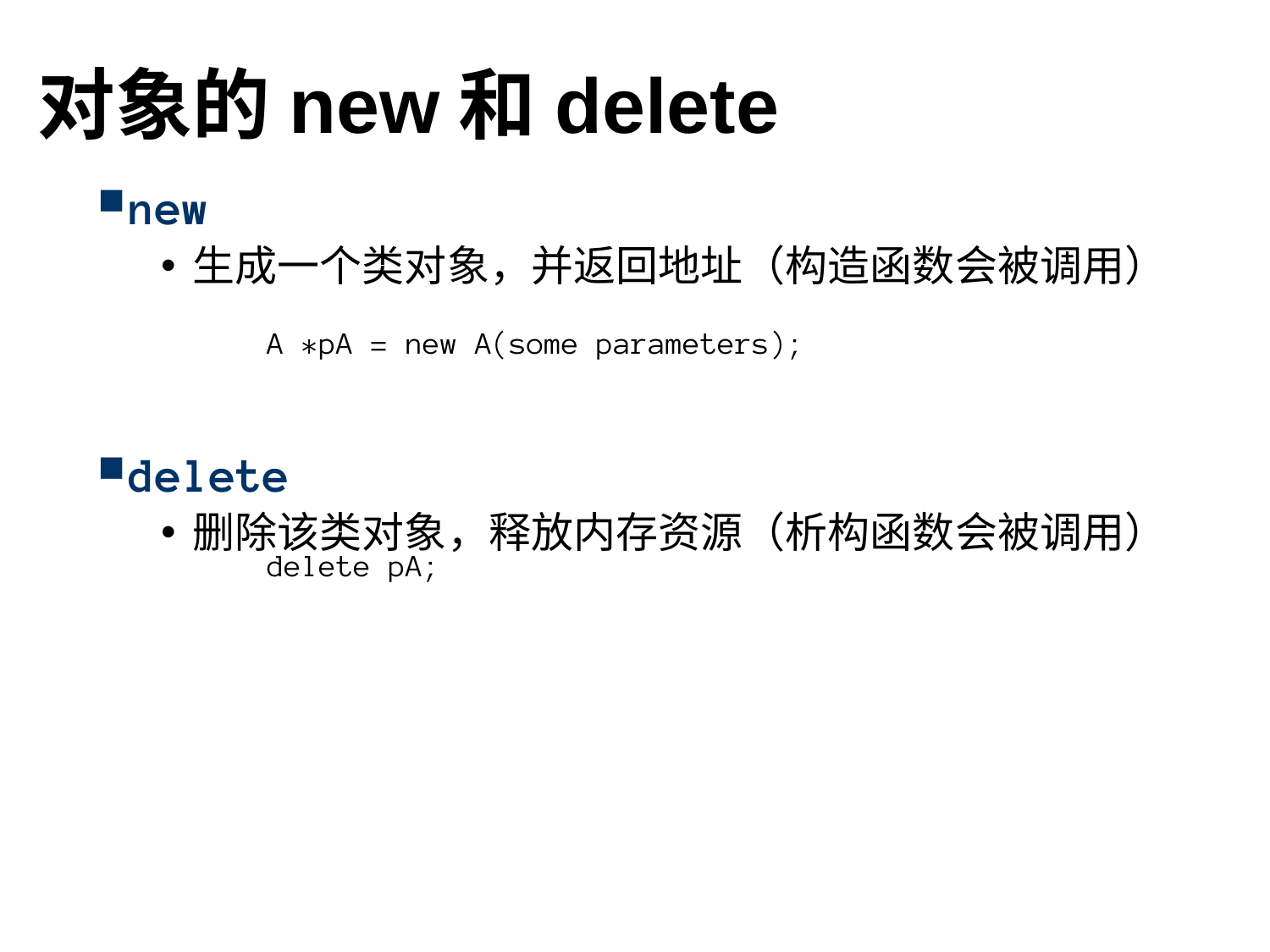

# 对象的new和delete
new
生成一个类对象，并返回地址（构造函数会被调用）

delete
删除该类对象，释放内存资源（析构函数会被调用）

A *pA = new A(some parameters);
delete pA;